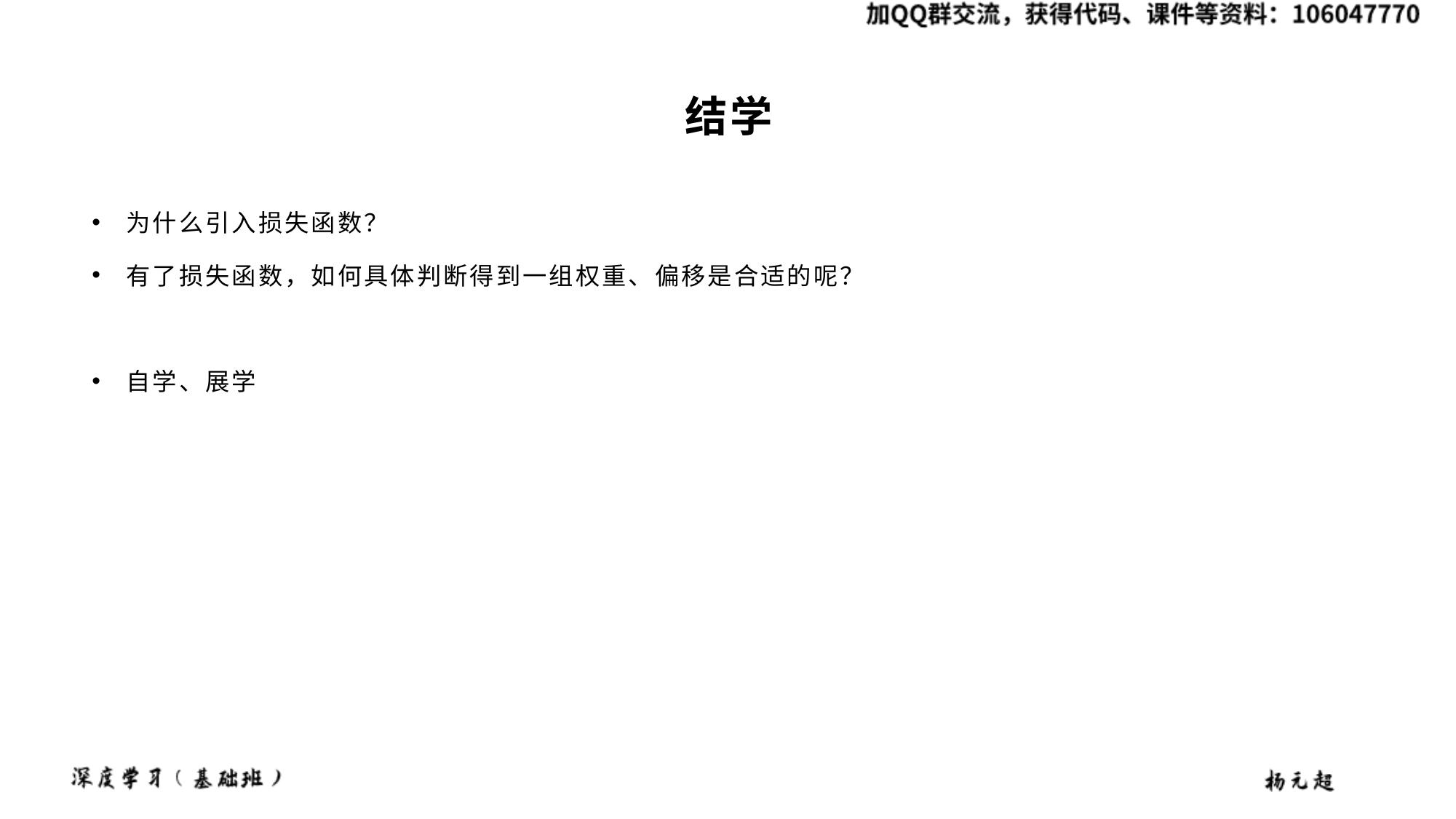

# 结学
为什么引入损失函数？
有了损失函数，如何具体判断得到一组权重、偏移是合适的呢？

自学、展学